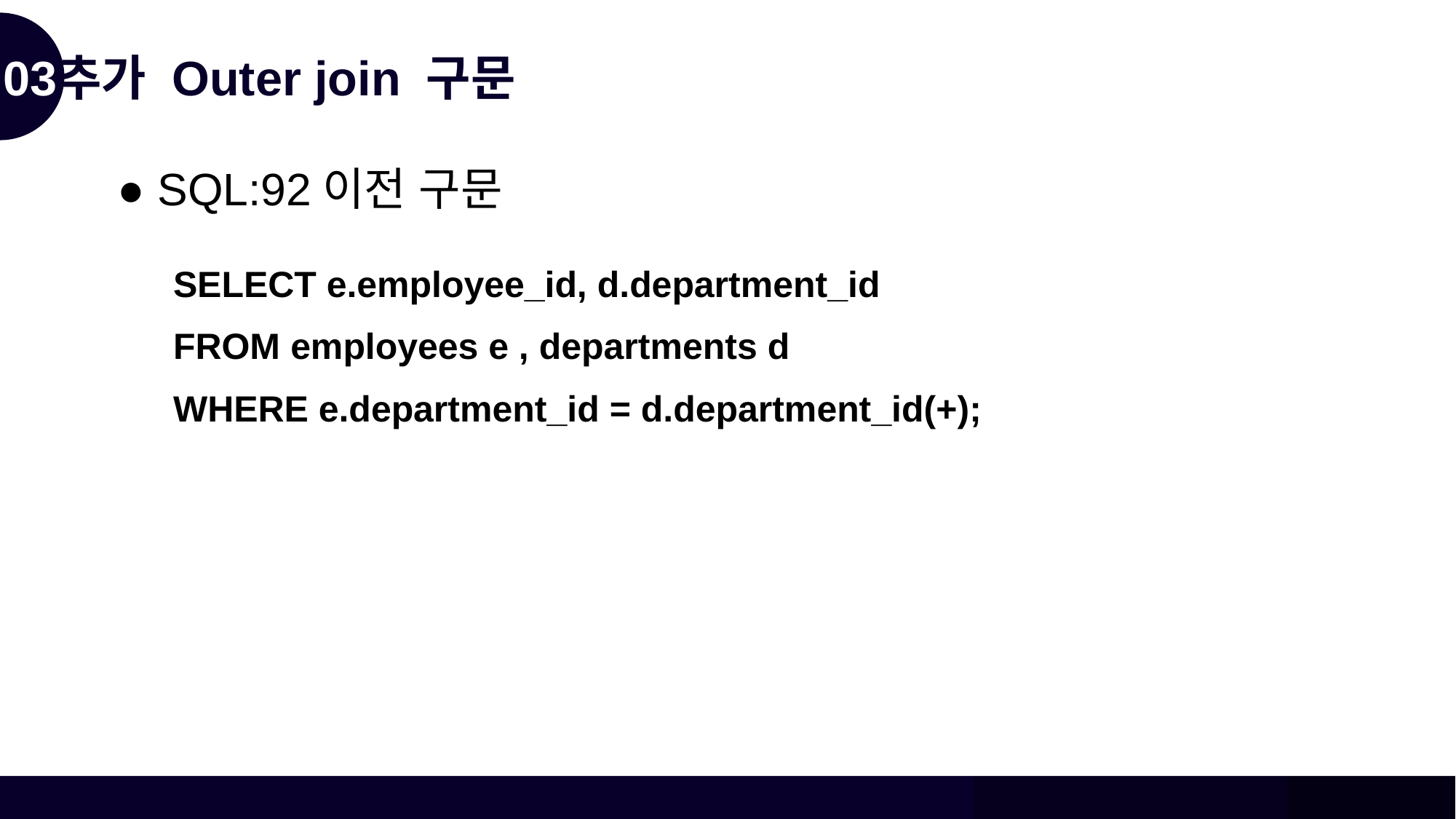

03
추가 Outer join 구문
● SQL:92이전 구문
SELECT e.employee_id, d.department_id
FROM employees e , departments d
WHERE e.department_id = d.department_id(+);